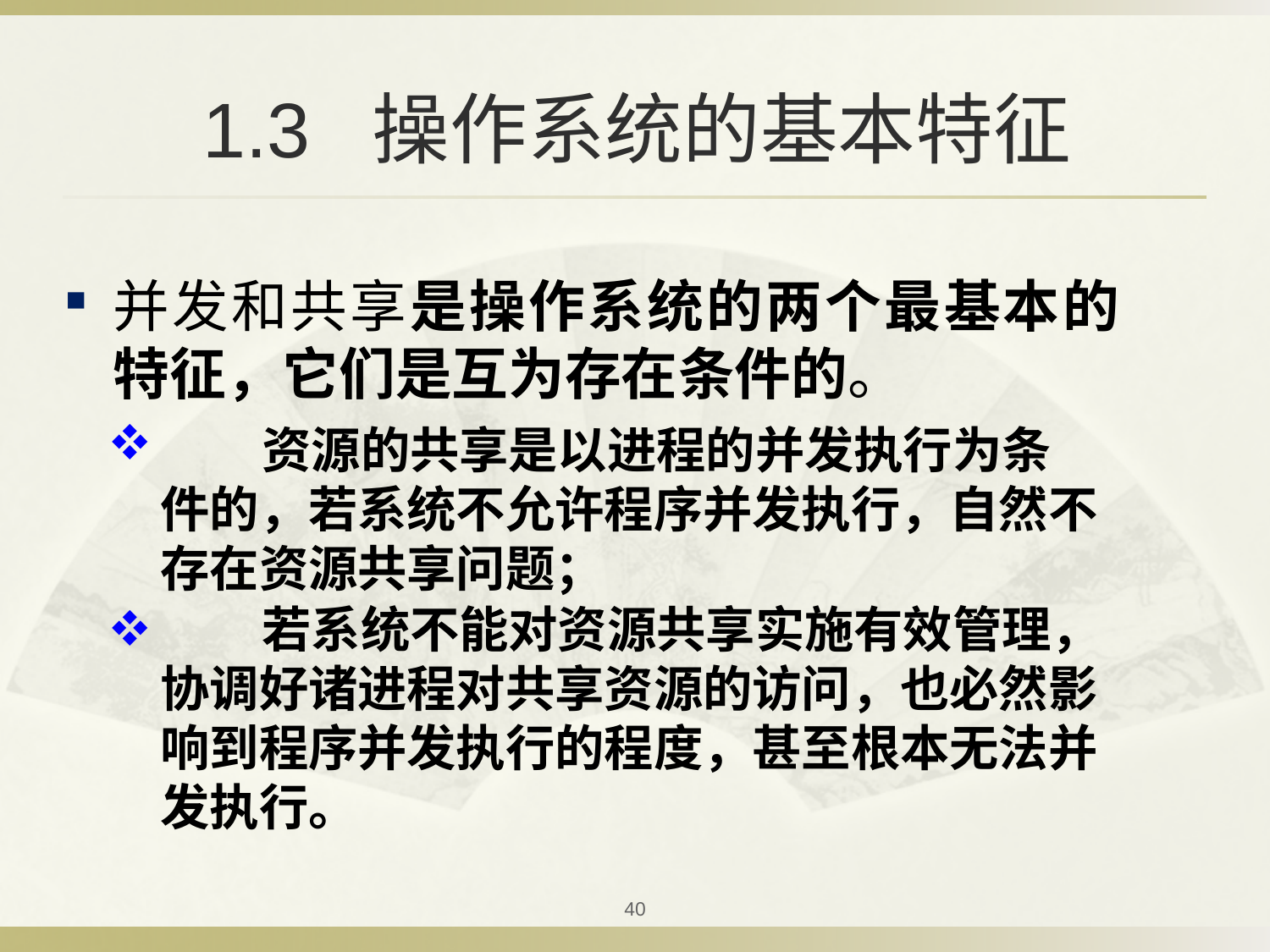

# 1.3  操作系统的基本特征
并发和共享是操作系统的两个最基本的特征，它们是互为存在条件的。

        资源的共享是以进程的并发执行为条件的，若系统不允许程序并发执行，自然不存在资源共享问题；
        若系统不能对资源共享实施有效管理，协调好诸进程对共享资源的访问，也必然影响到程序并发执行的程度，甚至根本无法并发执行。

40